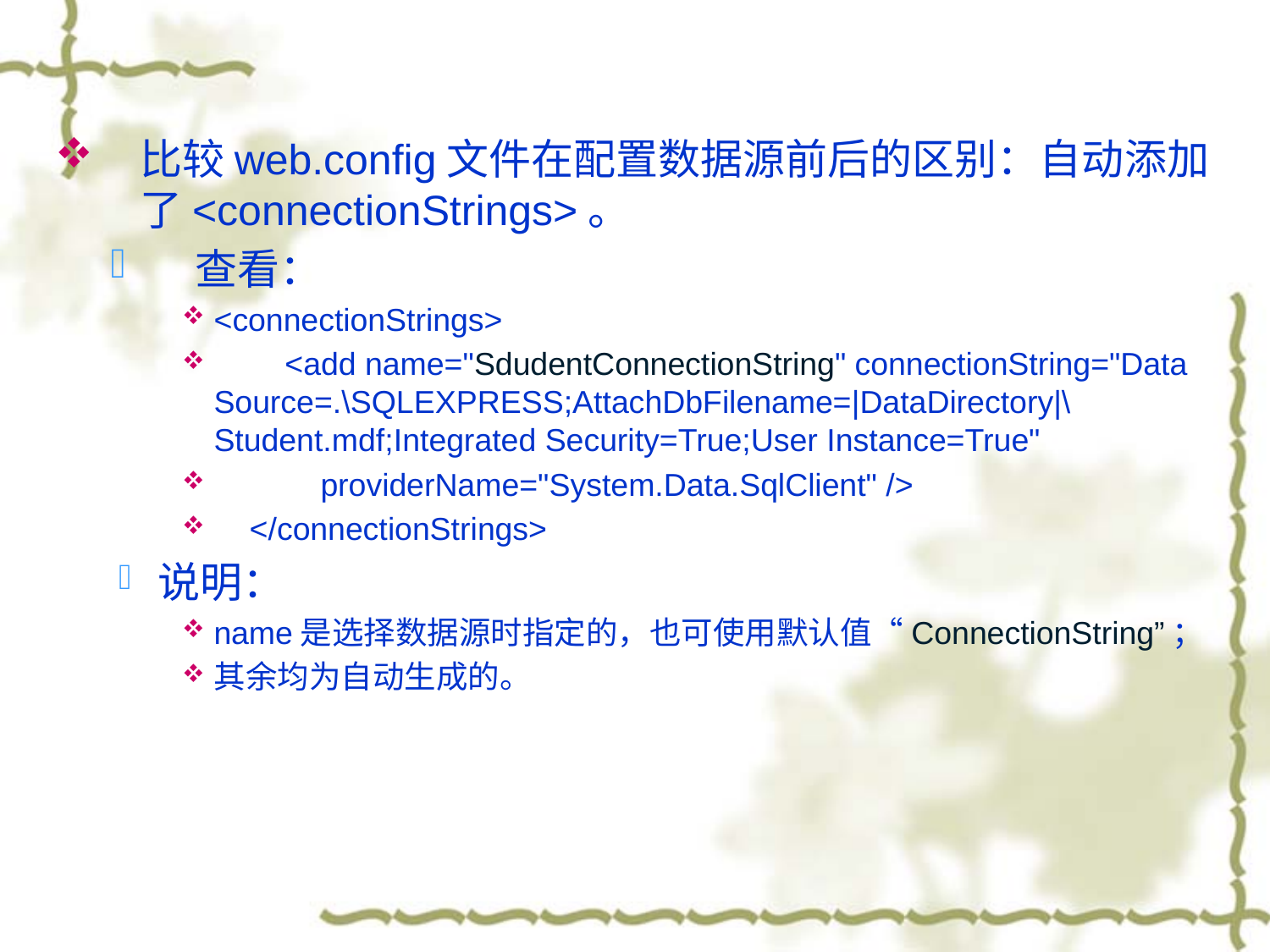

比较web.config文件在配置数据源前后的区别：自动添加了<connectionStrings>。
查看：
<connectionStrings>
        <add name="SdudentConnectionString" connectionString="Data Source=.\SQLEXPRESS;AttachDbFilename=|DataDirectory|\Student.mdf;Integrated Security=True;User Instance=True"
            providerName="System.Data.SqlClient" />
    </connectionStrings>
说明：
name是选择数据源时指定的，也可使用默认值“ConnectionString”；
其余均为自动生成的。